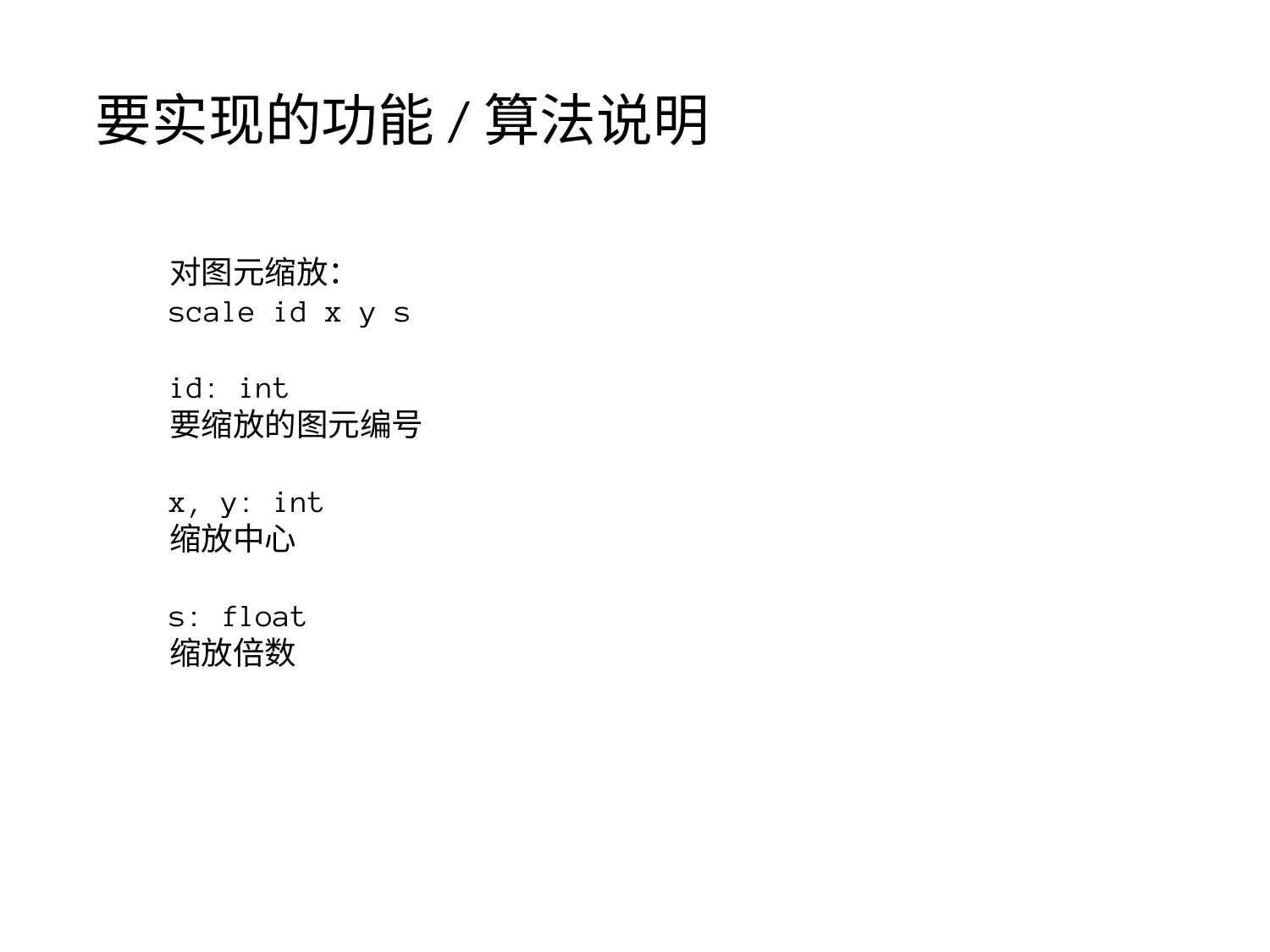

要实现的功能/算法说明
对图元缩放：
scale id x y s

id: int
要缩放的图元编号

x, y: int
缩放中心

s: float
缩放倍数